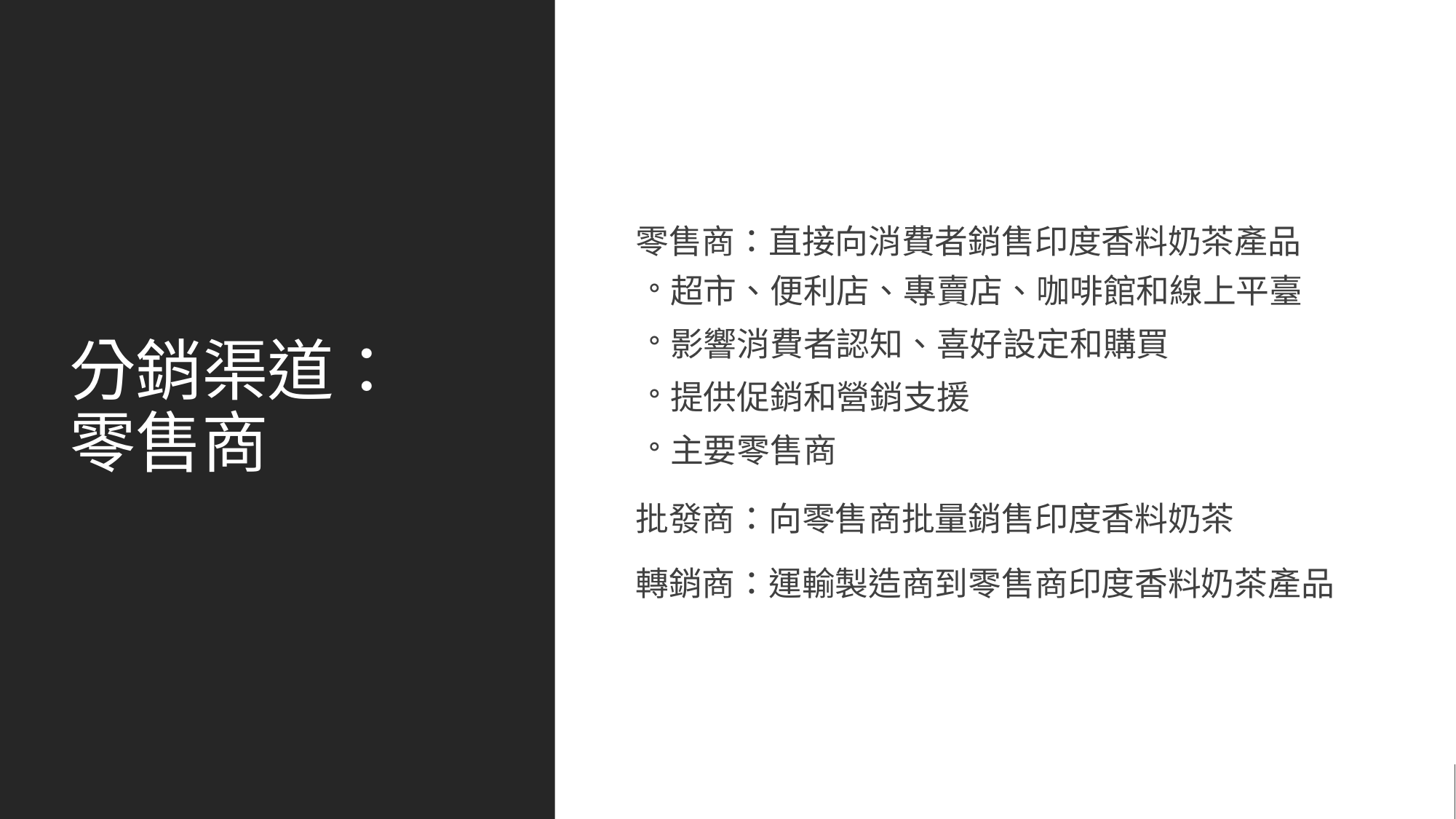

# 分銷渠道：零售商
零售商：直接向消費者銷售印度香料奶茶產品
超市、便利店、專賣店、咖啡館和線上平臺
影響消費者認知、喜好設定和購買
提供促銷和營銷支援
主要零售商
批發商：向零售商批量銷售印度香料奶茶
轉銷商：運輸製造商到零售商印度香料奶茶產品